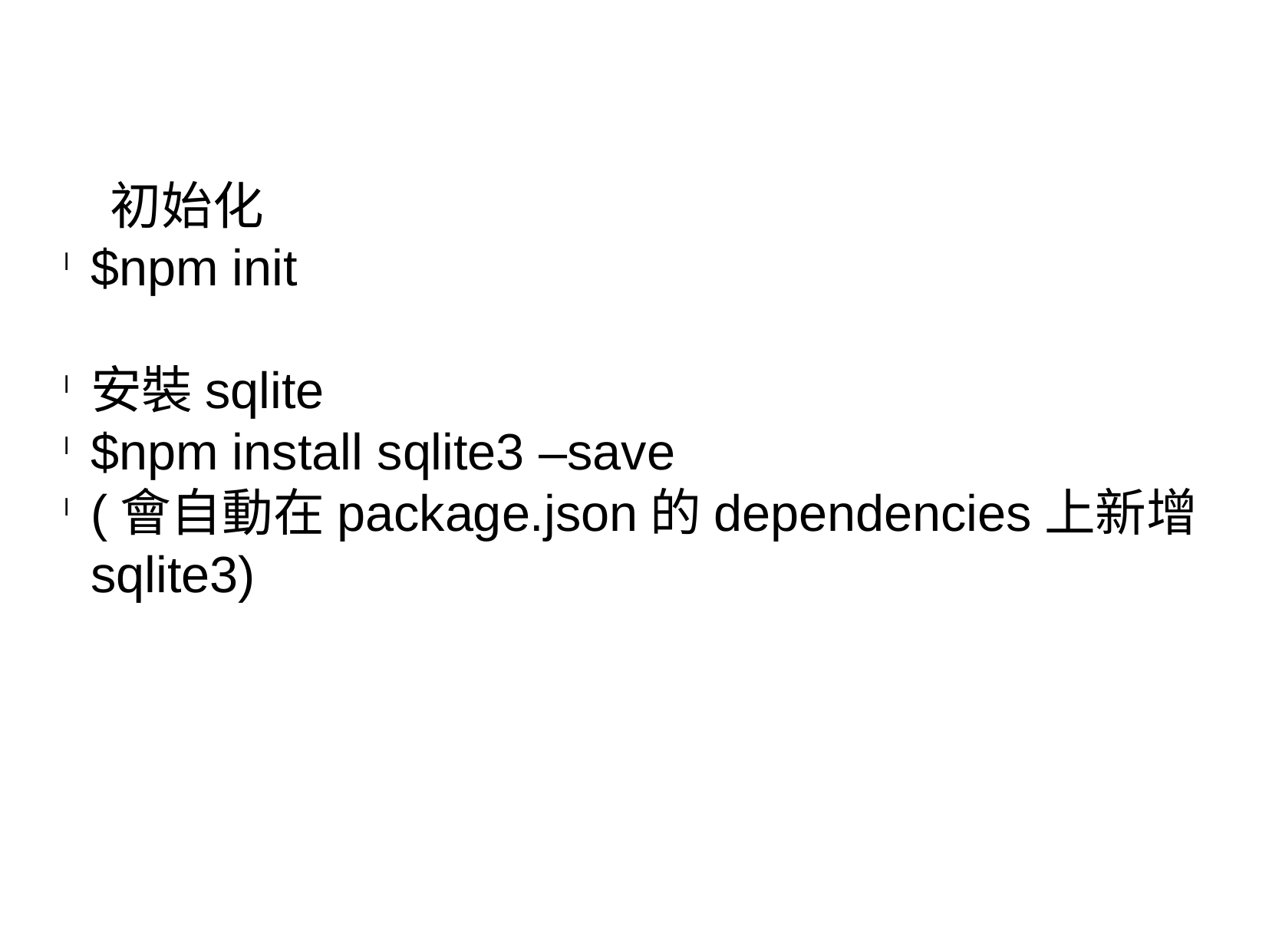

初始化
$npm init

安裝sqlite
$npm install sqlite3 –save
(會自動在package.json的dependencies上新增 sqlite3)